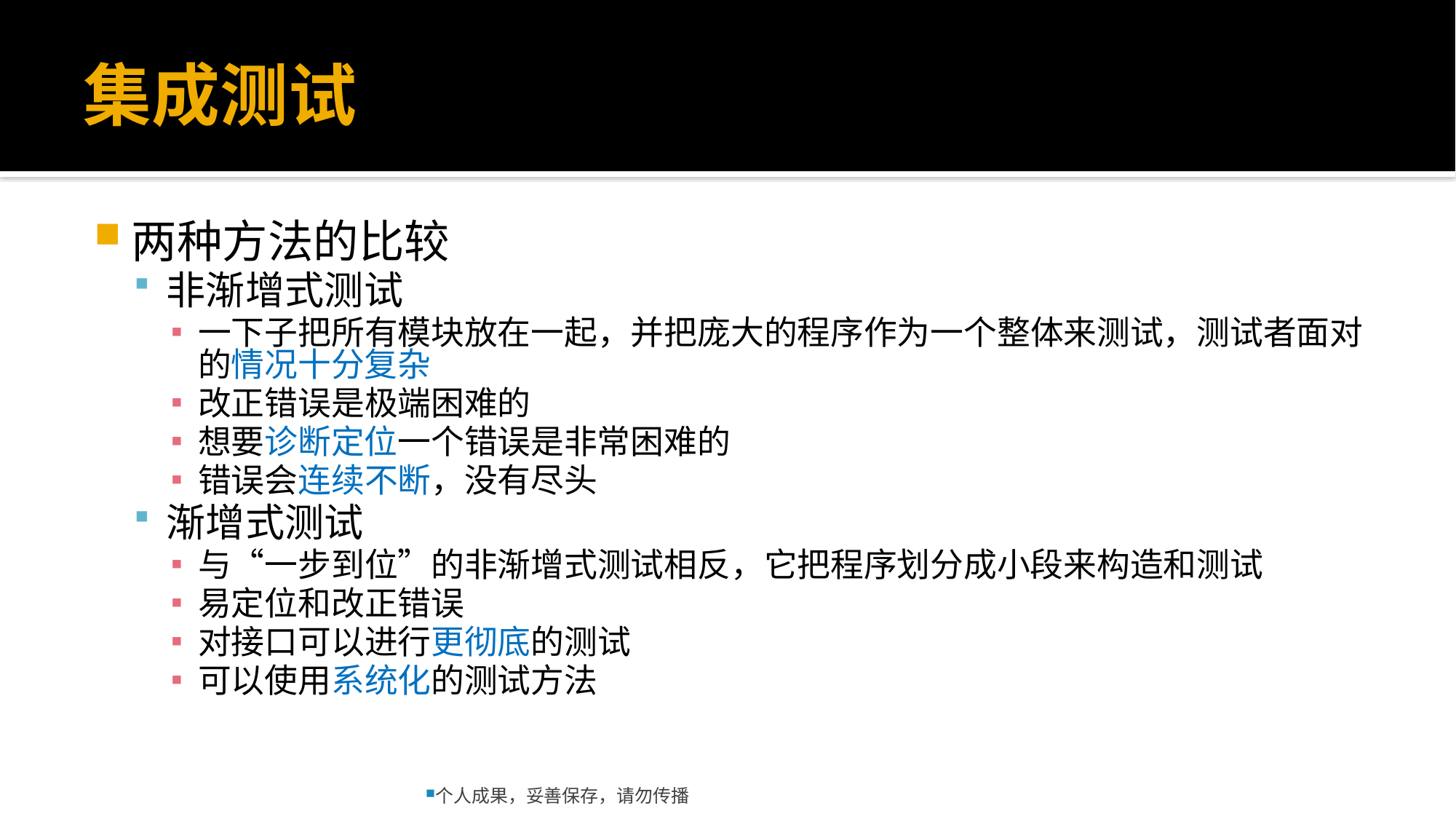

# 集成测试
两种方法的比较
非渐增式测试
一下子把所有模块放在一起，并把庞大的程序作为一个整体来测试，测试者面对的情况十分复杂
改正错误是极端困难的
想要诊断定位一个错误是非常困难的
错误会连续不断，没有尽头
渐增式测试
与“一步到位”的非渐增式测试相反，它把程序划分成小段来构造和测试
易定位和改正错误
对接口可以进行更彻底的测试
可以使用系统化的测试方法
个人成果，妥善保存，请勿传播